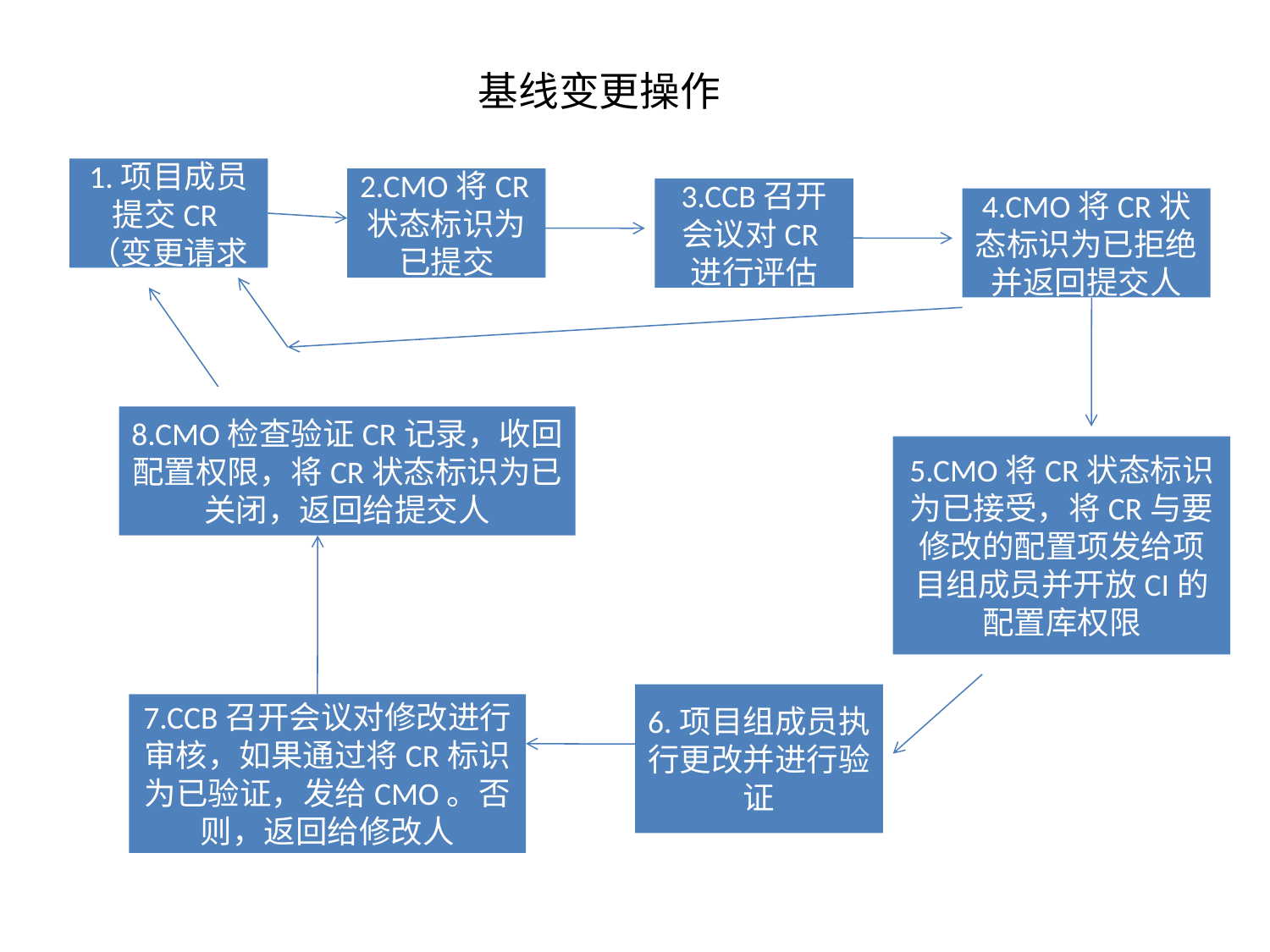

基线变更操作
1.项目成员提交CR（变更请求
2.CMO将CR状态标识为已提交
3.CCB召开会议对CR进行评估
4.CMO将CR状态标识为已拒绝并返回提交人
8.CMO检查验证CR记录，收回配置权限，将CR状态标识为已关闭，返回给提交人
5.CMO将CR状态标识为已接受，将CR与要修改的配置项发给项目组成员并开放CI的配置库权限
6.项目组成员执行更改并进行验证
7.CCB召开会议对修改进行审核，如果通过将CR标识为已验证，发给CMO。否则，返回给修改人